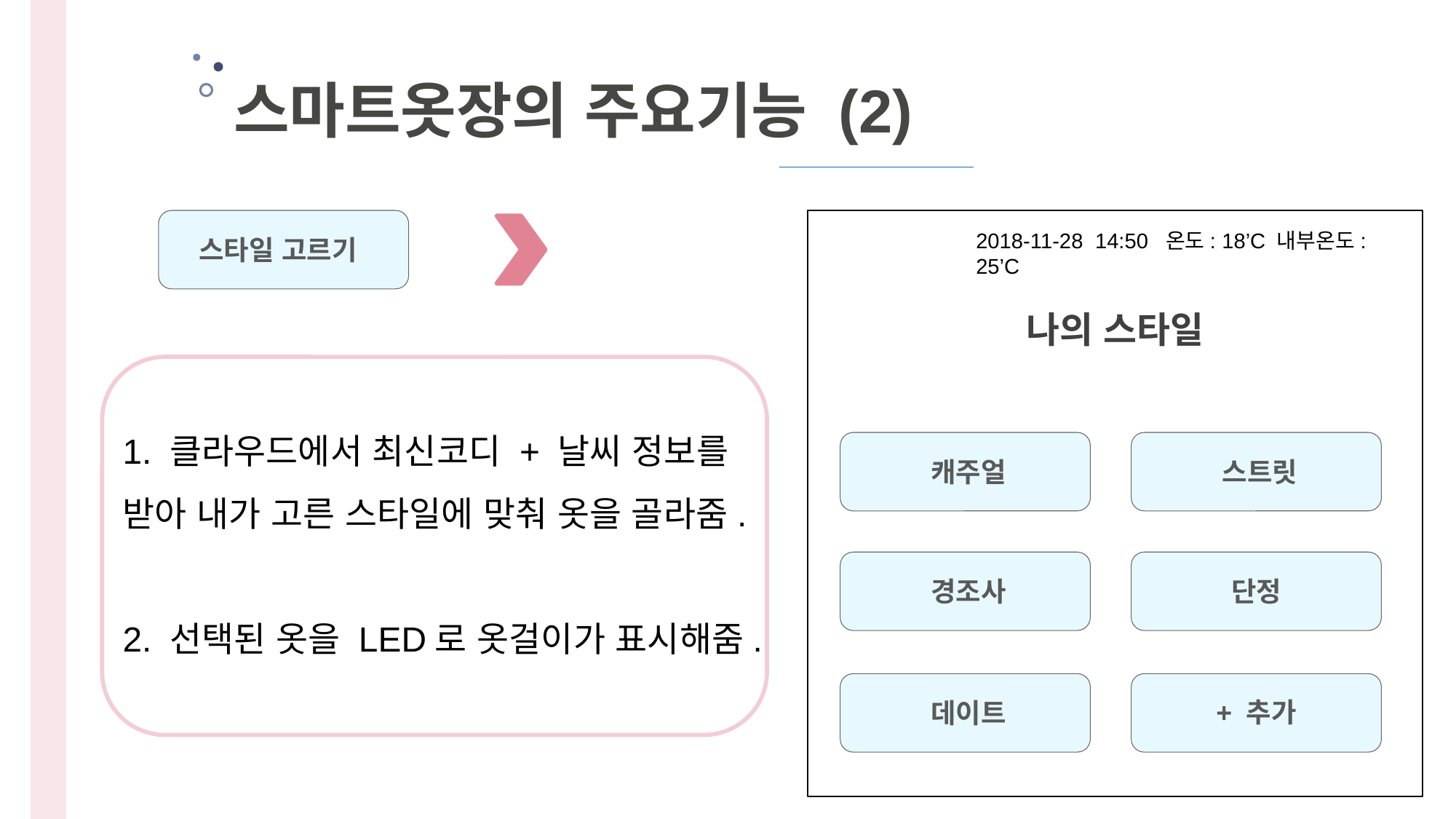

스마트옷장의 주요기능 (2)

2018-11-28  14:50  온도: 18’C 내부온도: 25’C
스타일 고르기
나의 스타일

1. 클라우드에서 최신코디 + 날씨 정보를 받아 내가 고른 스타일에 맞춰 옷을 골라줌.

2. 선택된 옷을 LED로 옷걸이가 표시해줌.

캐주얼
스트릿

경조사
단정

+ 추가
데이트